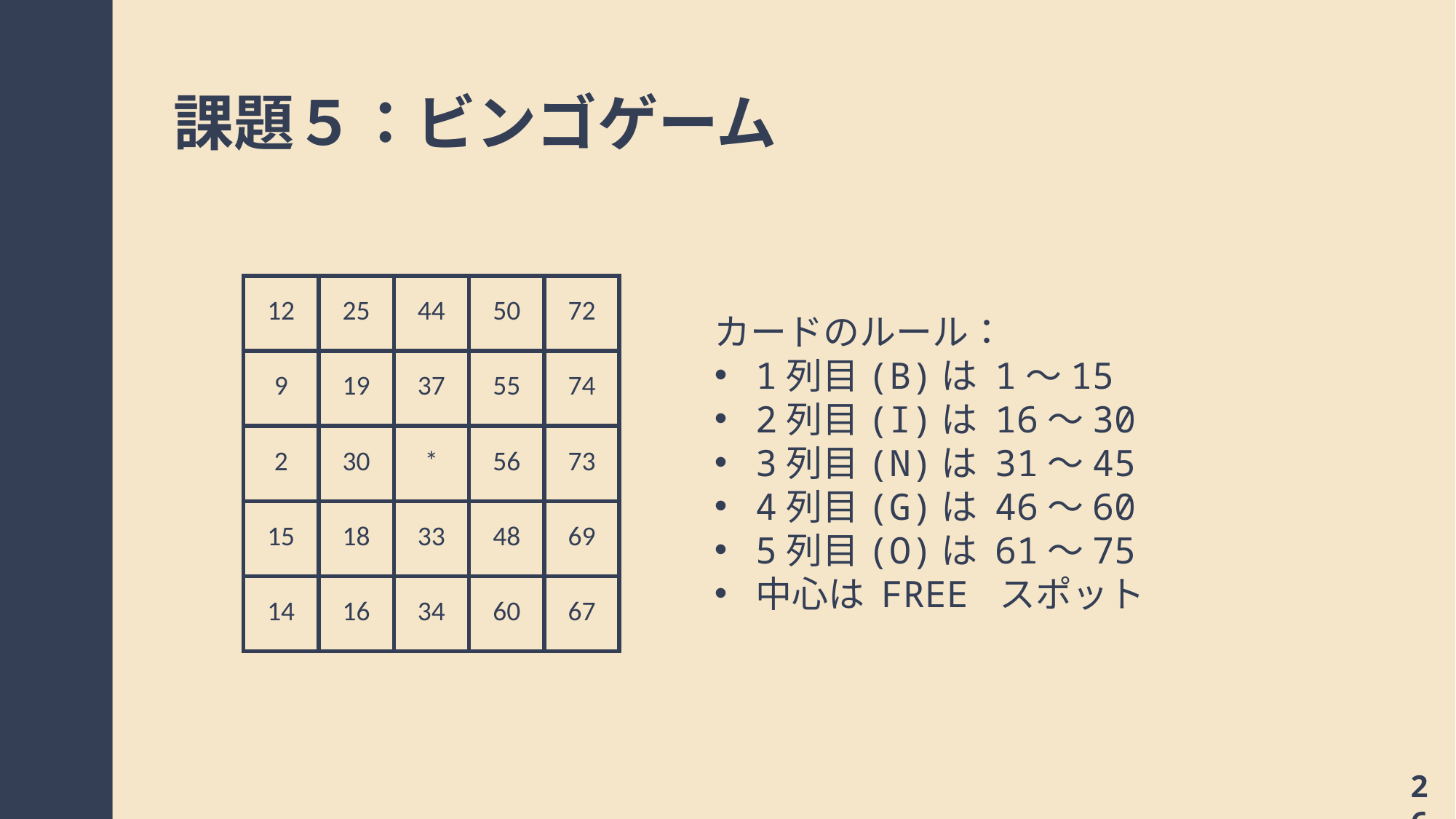

課題５：ビンゴゲーム
| 12 | 25 | 44 | 50 | 72 |
| --- | --- | --- | --- | --- |
| 9 | 19 | 37 | 55 | 74 |
| 2 | 30 | \* | 56 | 73 |
| 15 | 18 | 33 | 48 | 69 |
| 14 | 16 | 34 | 60 | 67 |
カードのルール：
1列目(B)は 1～15
2列目(I)は 16～30
3列目(N)は 31～45
4列目(G)は 46～60
5列目(O)は 61～75
中心は FREE スポット
26